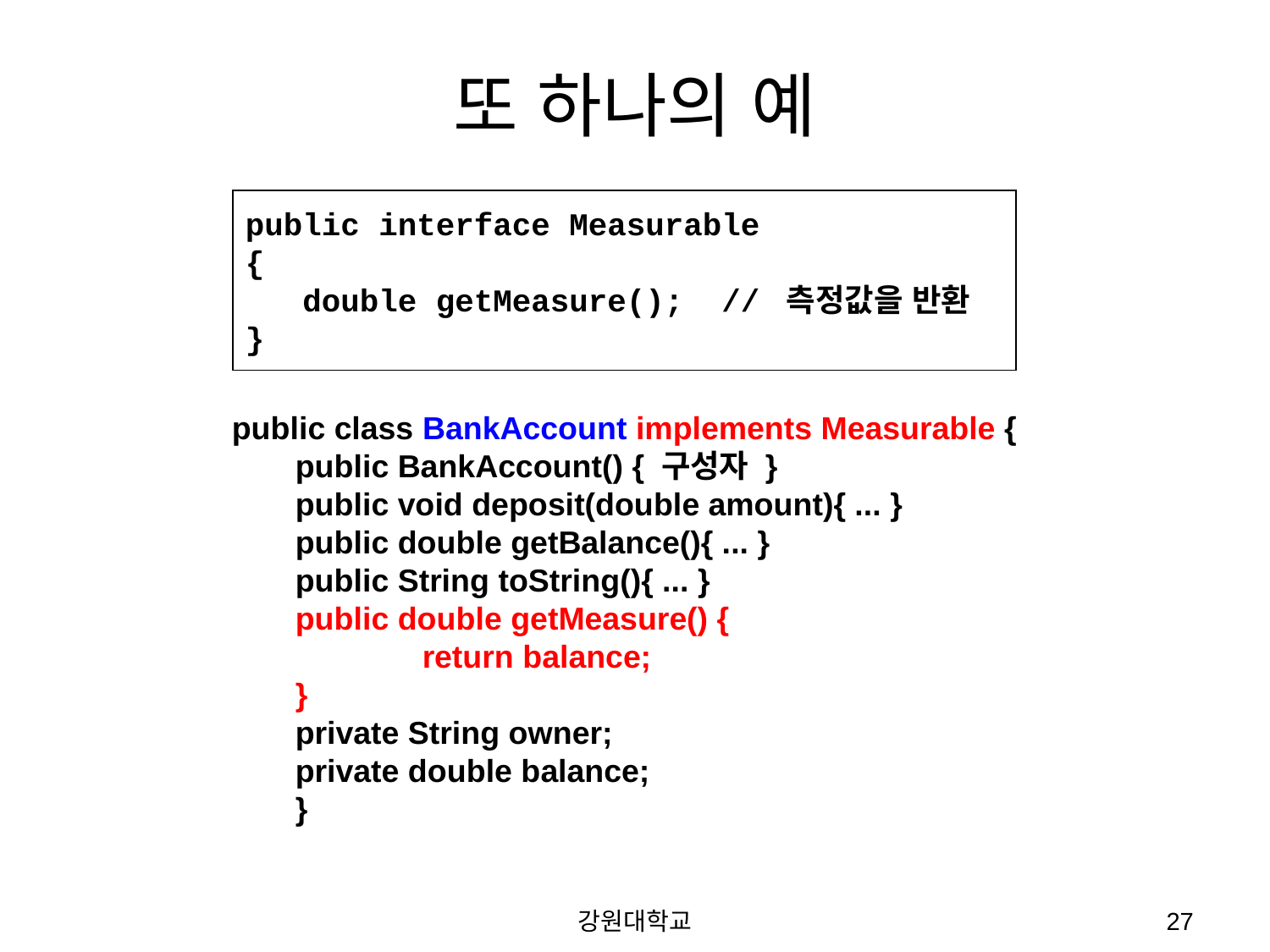

# 또 하나의 예
public interface Measurable
{
   double getMeasure();  // 측정값을 반환
}
public class BankAccount implements Measurable {
public BankAccount() { 구성자 }
public void deposit(double amount){ ... }
public double getBalance(){ ... }
public String toString(){ ... }
public double getMeasure() {
	return balance;
}
private String owner;
private double balance;
}
강원대학교
27